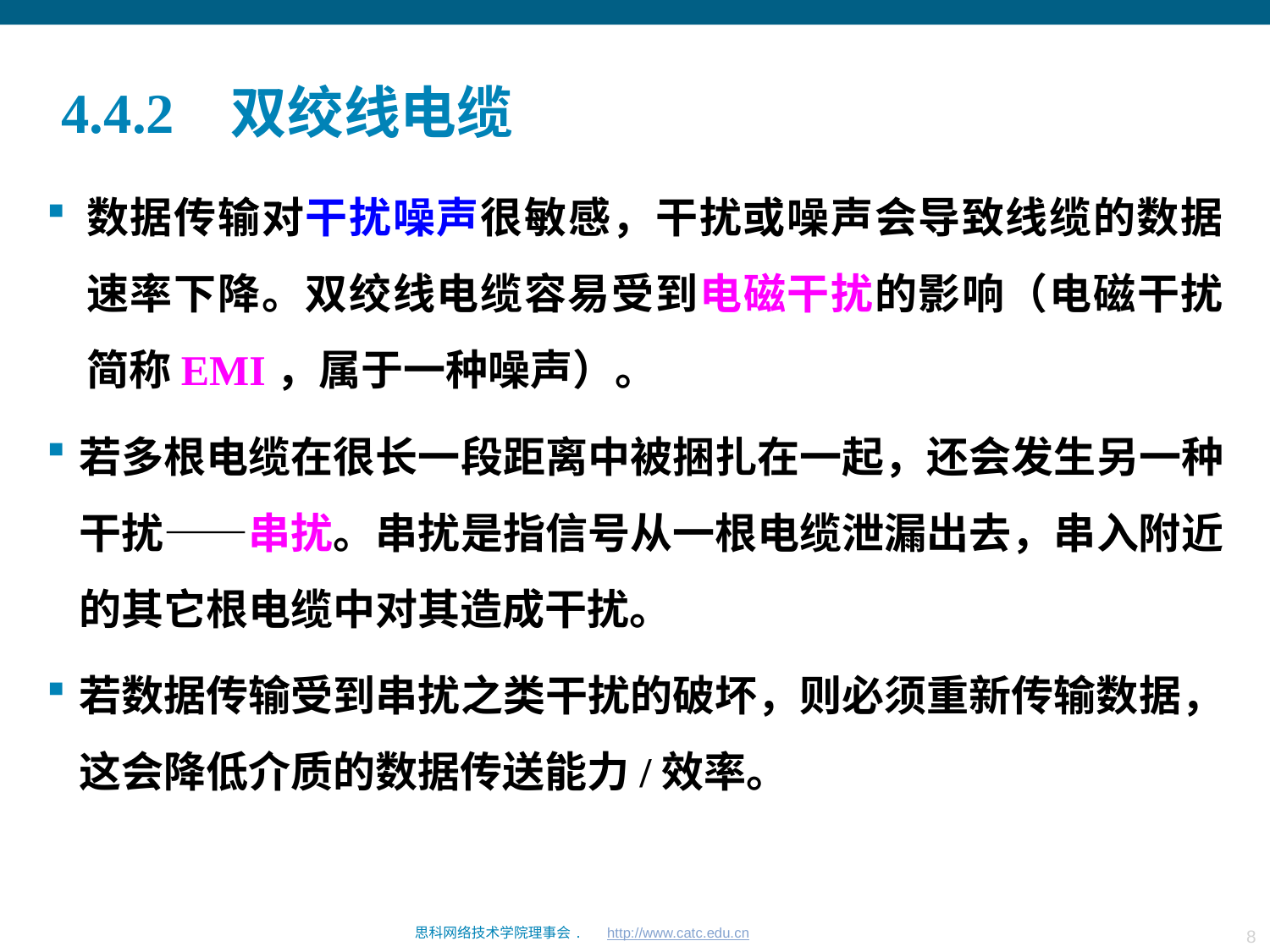

# 4.4.2   双绞线电缆
数据传输对干扰噪声很敏感，干扰或噪声会导致线缆的数据速率下降。双绞线电缆容易受到电磁干扰的影响（电磁干扰简称EMI，属于一种噪声）。
若多根电缆在很长一段距离中被捆扎在一起，还会发生另一种干扰——串扰。串扰是指信号从一根电缆泄漏出去，串入附近的其它根电缆中对其造成干扰。
若数据传输受到串扰之类干扰的破坏，则必须重新传输数据，这会降低介质的数据传送能力/效率。